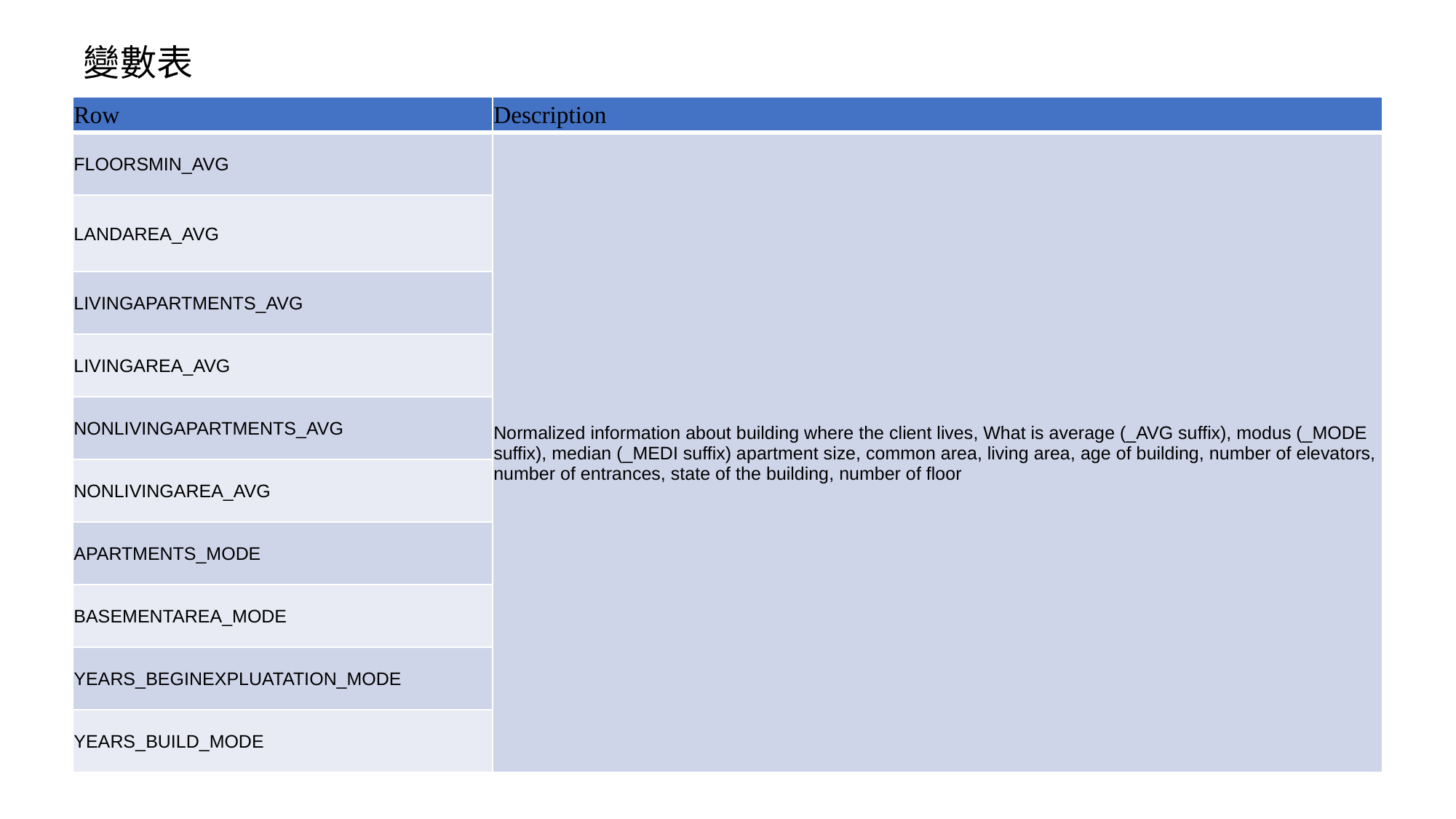

變數表
| Row | Description |
| --- | --- |
| FLOORSMIN\_AVG | Normalized information about building where the client lives, What is average (\_AVG suffix), modus (\_MODE suffix), median (\_MEDI suffix) apartment size, common area, living area, age of building, number of elevators, number of entrances, state of the building, number of floor |
| LANDAREA\_AVG |  |
| LIVINGAPARTMENTS\_AVG |  |
| LIVINGAREA\_AVG |  |
| NONLIVINGAPARTMENTS\_AVG |  |
| NONLIVINGAREA\_AVG |  |
| APARTMENTS\_MODE |  |
| BASEMENTAREA\_MODE |  |
| YEARS\_BEGINEXPLUATATION\_MODE |  |
| YEARS\_BUILD\_MODE |  |